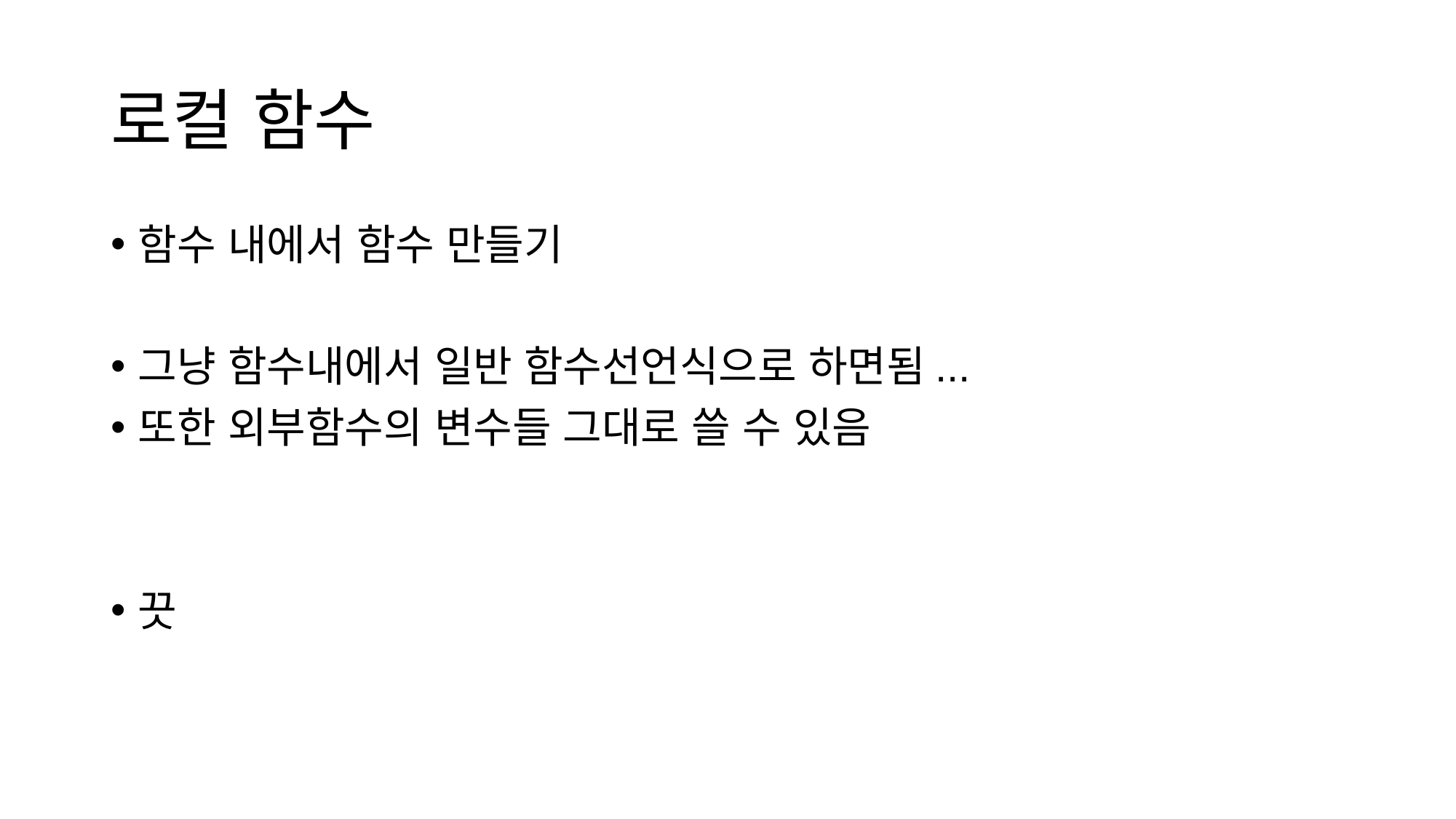

# 로컬 함수
함수 내에서 함수 만들기

그냥 함수내에서 일반 함수선언식으로 하면됨...
또한 외부함수의 변수들 그대로 쓸 수 있음

끗